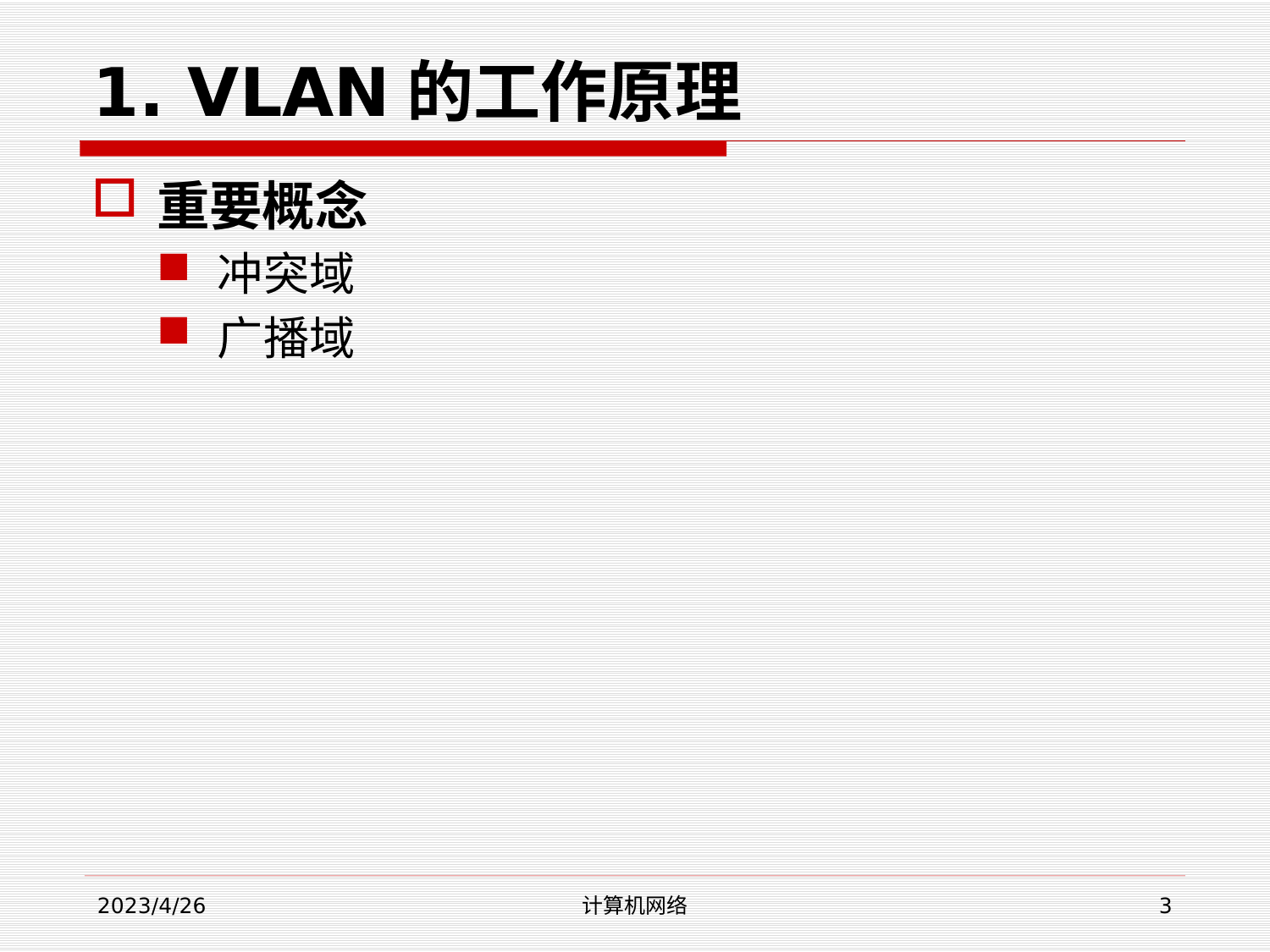

# 1. VLAN的工作原理
重要概念
冲突域
广播域
2023/4/26
计算机网络
3